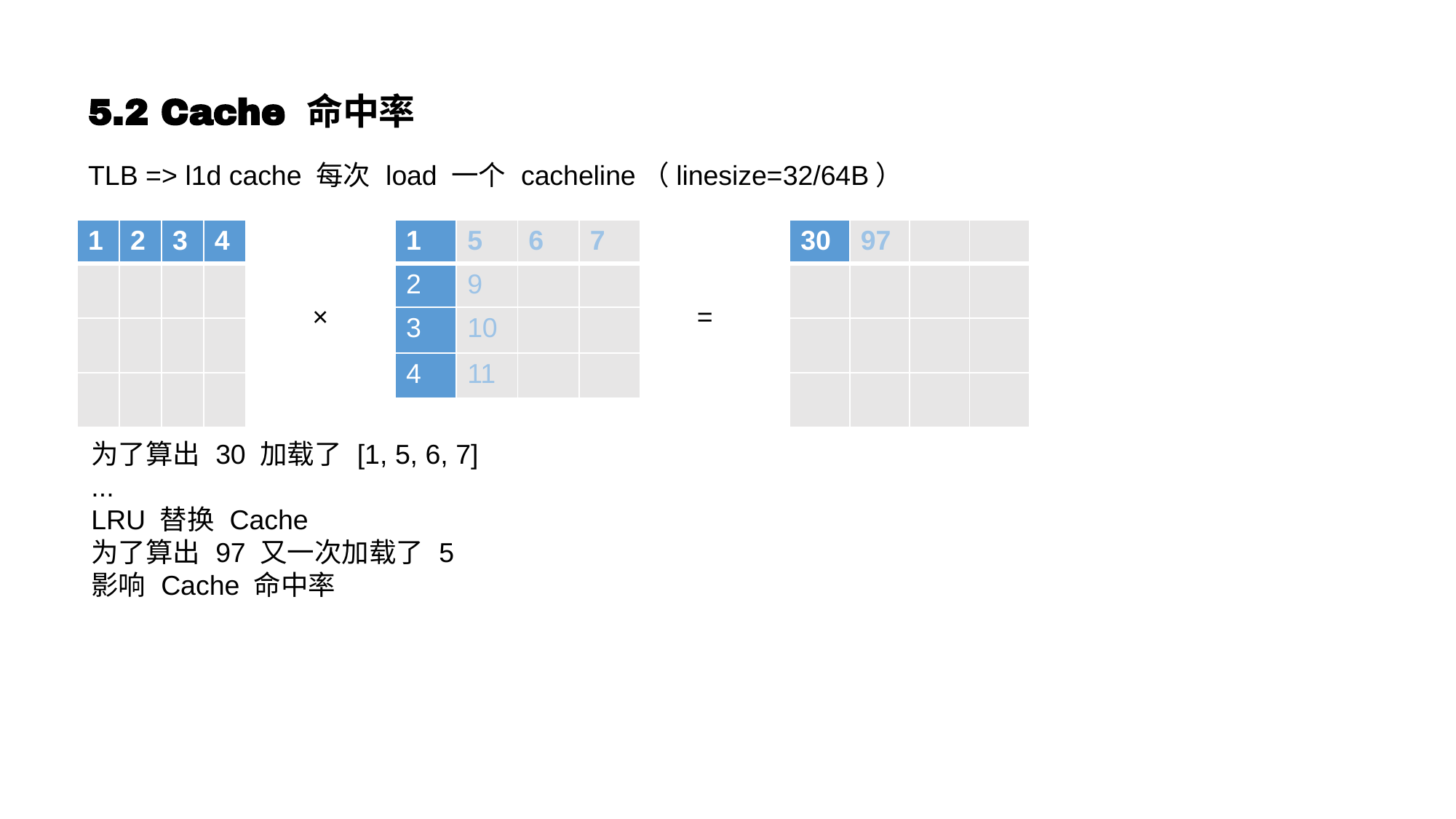

5.2 Cache 命中率
TLB => l1d cache 每次 load 一个 cacheline（linesize=32/64B）
| 1 | 2 | 3 | 4 |
| --- | --- | --- | --- |
|  |  |  |  |
|  |  |  |  |
|  |  |  |  |
| 1 | 5 | 6 | 7 |
| --- | --- | --- | --- |
| 2 | 9 |  |  |
| 3 | 10 |  |  |
| 4 | 11 |  |  |
| 30 | 97 |  |  |
| --- | --- | --- | --- |
|  |  |  |  |
|  |  |  |  |
|  |  |  |  |
×
=
为了算出 30 加载了 [1, 5, 6, 7]
...
LRU 替换 Cache
为了算出 97 又一次加载了 5
影响 Cache 命中率